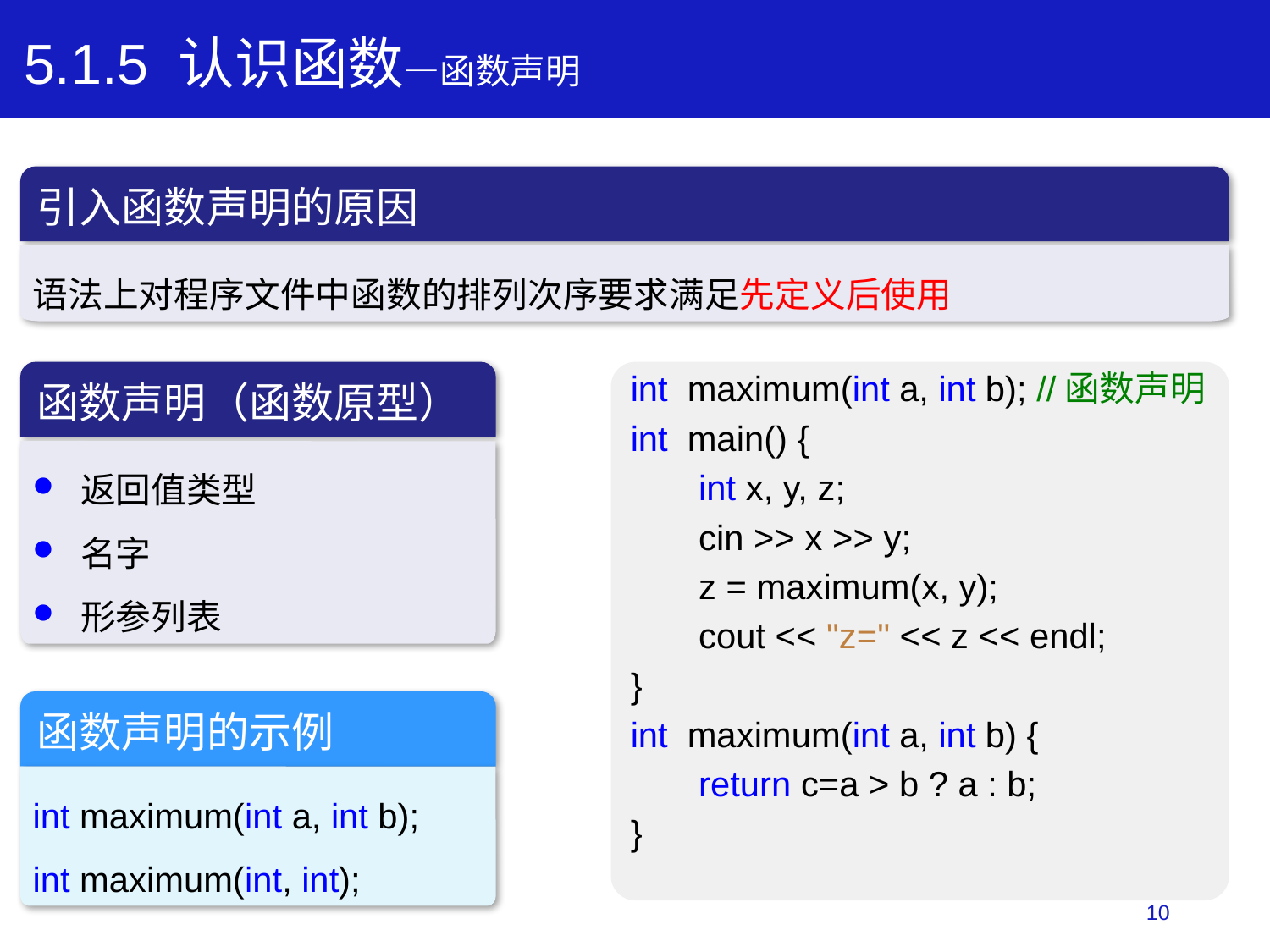

5.1.5 认识函数—函数声明
引入函数声明的原因
语法上对程序文件中函数的排列次序要求满足先定义后使用
学习目标
函数声明（函数原型）
返回值类型
名字
形参列表
int  maximum(int a, int b); //函数声明
int  main() {
       int x, y, z;
       cin >> x >> y;
       z = maximum(x, y);
       cout << "z=" << z << endl;
}
int  maximum(int a, int b) {
       return c=a > b ? a : b;
}
函数声明的示例
int maximum(int a, int b);
int maximum(int, int);
10